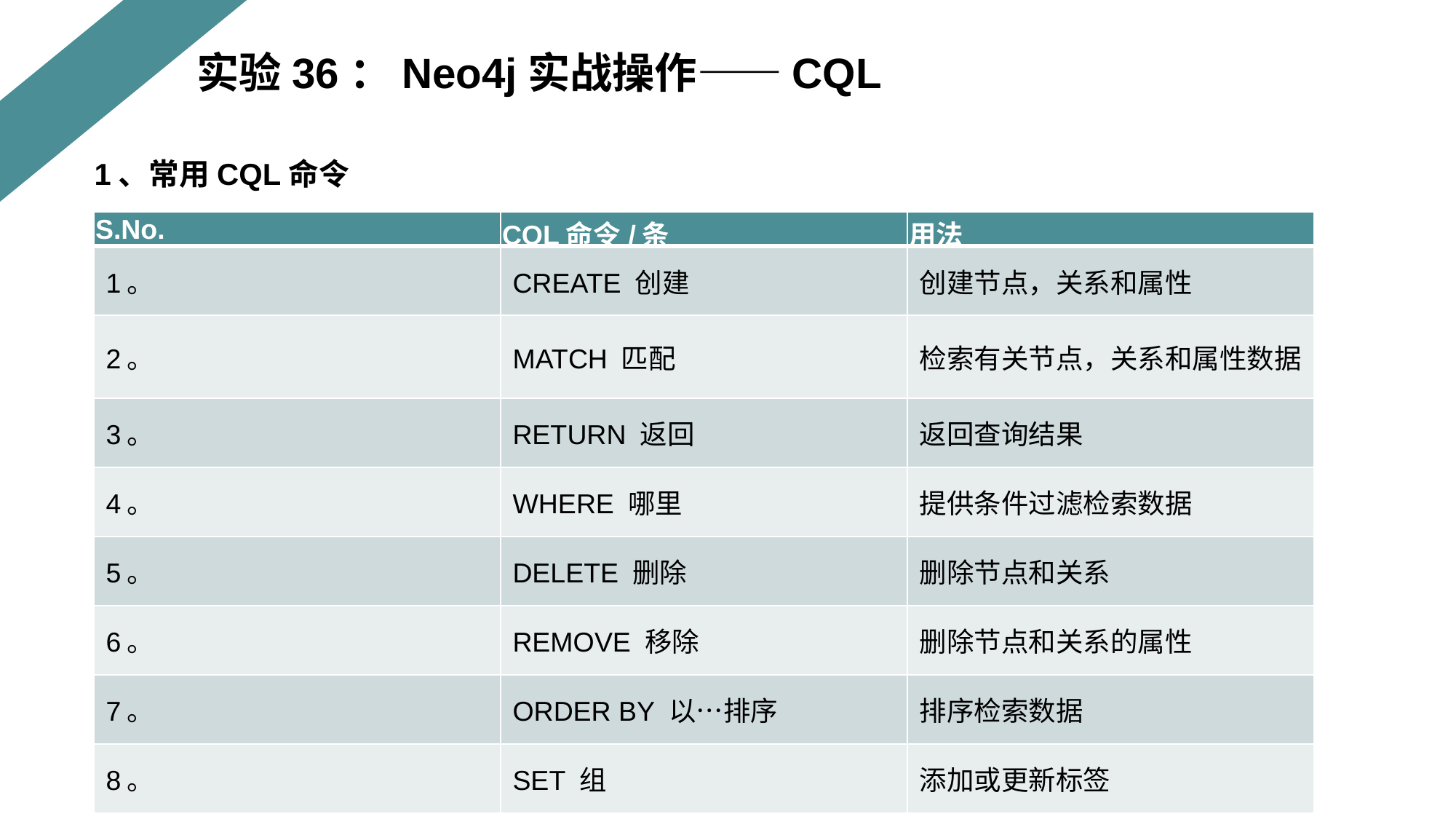

实验36：Neo4j实战操作——CQL
1、常用CQL命令
| S.No. | CQL命令/条 | 用法 |
| --- | --- | --- |
| 1。 | CREATE 创建 | 创建节点，关系和属性 |
| 2。 | MATCH 匹配 | 检索有关节点，关系和属性数据 |
| 3。 | RETURN 返回 | 返回查询结果 |
| 4。 | WHERE 哪里 | 提供条件过滤检索数据 |
| 5。 | DELETE 删除 | 删除节点和关系 |
| 6。 | REMOVE 移除 | 删除节点和关系的属性 |
| 7。 | ORDER BY 以…排序 | 排序检索数据 |
| 8。 | SET 组 | 添加或更新标签 |